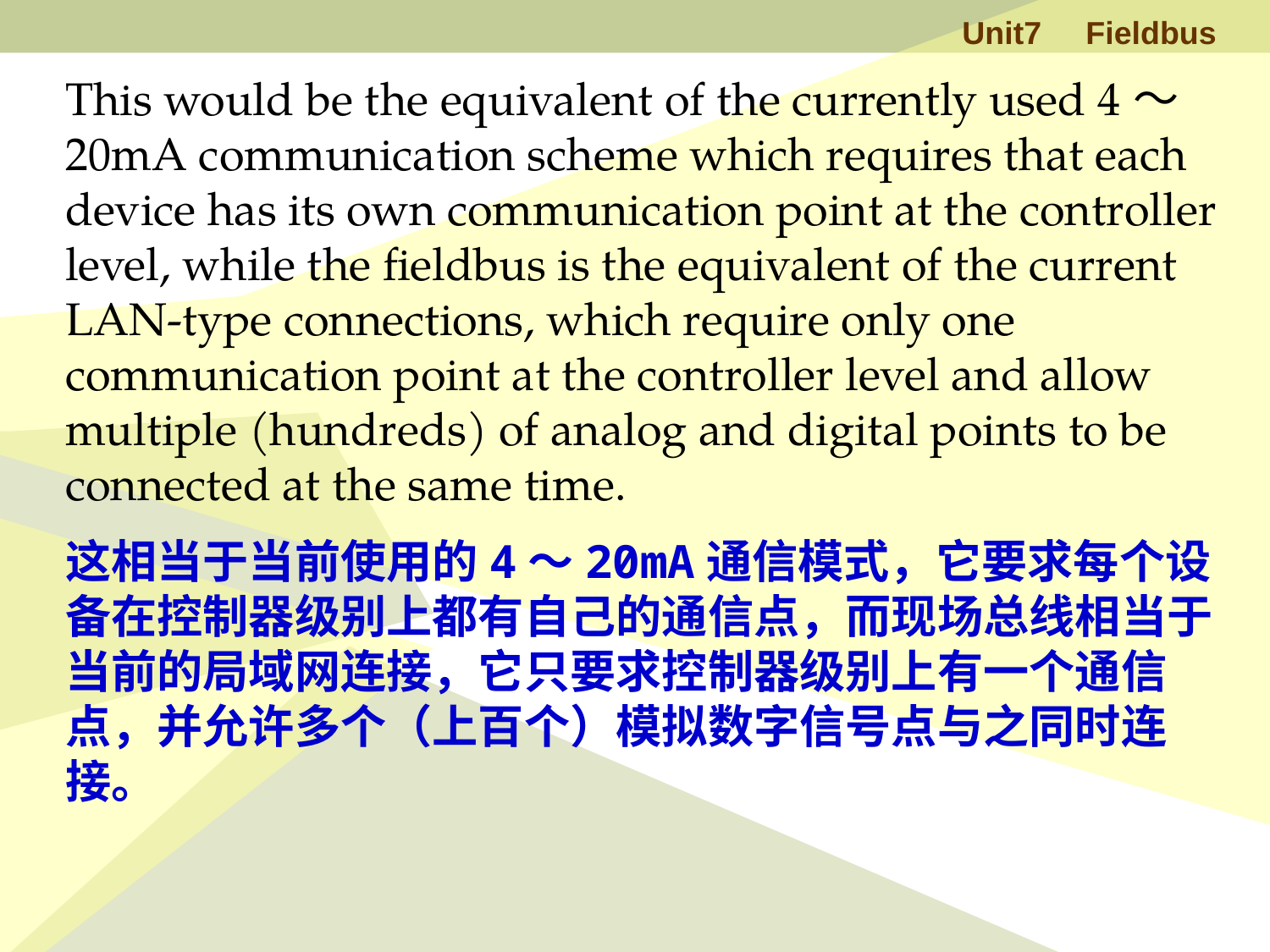

This would be the equivalent of the currently used 4～20mA communication scheme which requires that each device has its own communication point at the controller level, while the fieldbus is the equivalent of the current LAN-type connections, which require only one communication point at the controller level and allow multiple (hundreds) of analog and digital points to be connected at the same time.
这相当于当前使用的4～20mA通信模式，它要求每个设备在控制器级别上都有自己的通信点，而现场总线相当于当前的局域网连接，它只要求控制器级别上有一个通信点，并允许多个（上百个）模拟数字信号点与之同时连接。